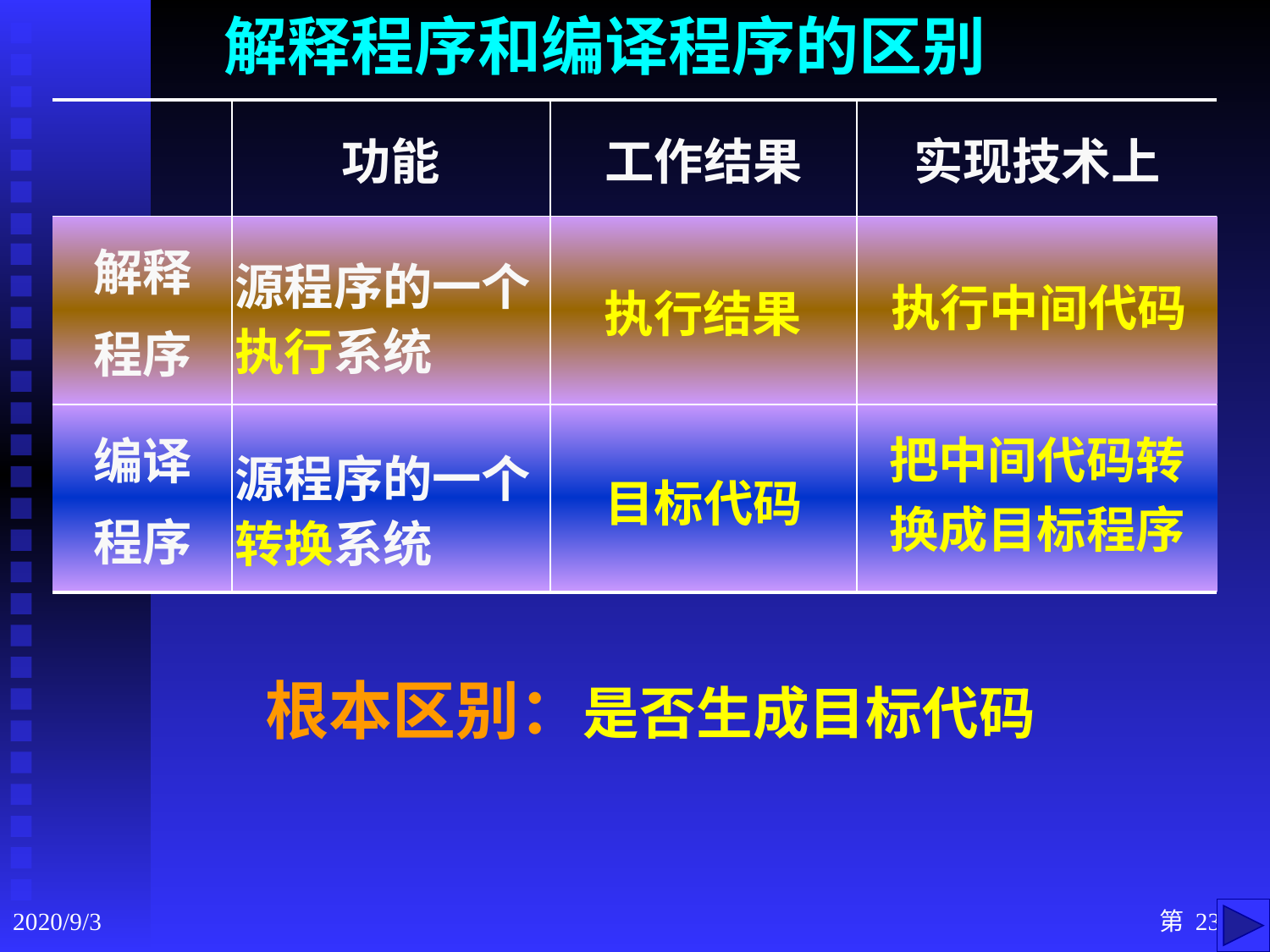

解释程序和编译程序的区别
|  | 功能 | 工作结果 | 实现技术上 |
| --- | --- | --- | --- |
| 解释 程序 |  |  |  |
| 编译 程序 |  |  |  |
源程序的一个执行系统
执行中间代码
执行结果
把中间代码转
换成目标程序
源程序的一个转换系统
目标代码
根本区别：是否生成目标代码
2020/9/3
第 23 页